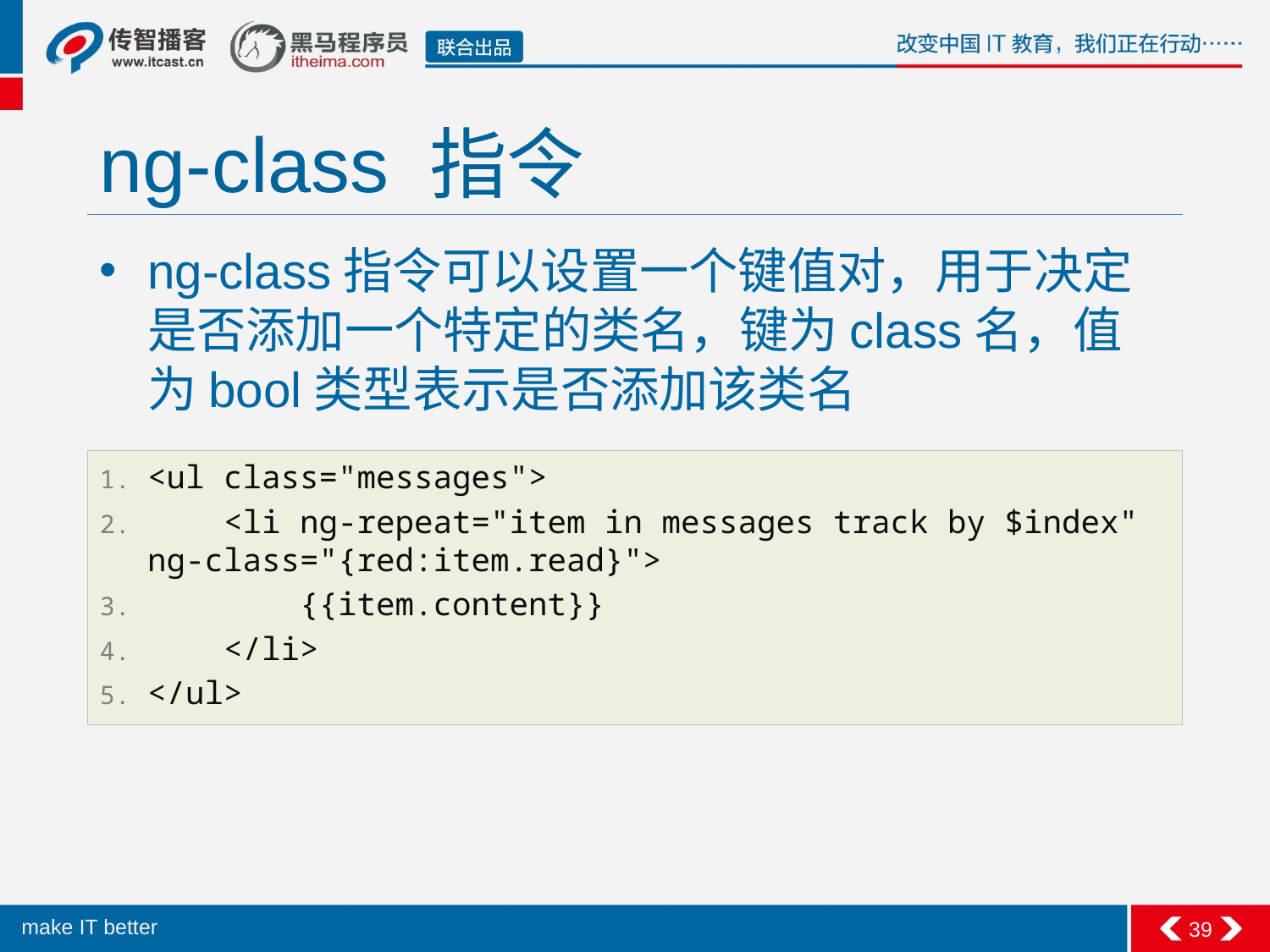

# ng-class 指令
ng-class指令可以设置一个键值对，用于决定是否添加一个特定的类名，键为class名，值为bool类型表示是否添加该类名
<ul class="messages">
    <li ng-repeat="item in messages track by $index" ng-class="{red:item.read}">
        {{item.content}}
    </li>
</ul>
39

make IT better